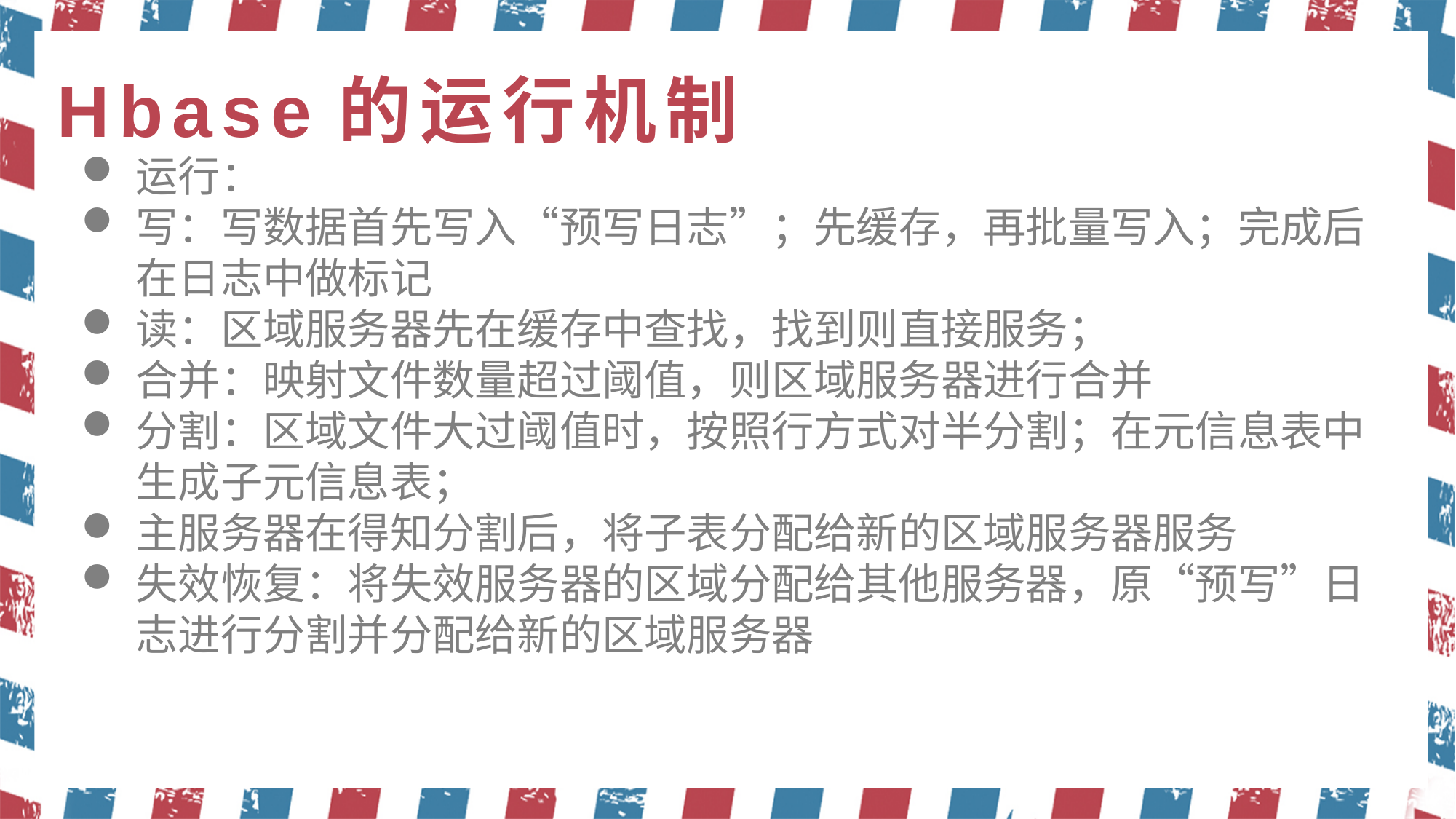

Hbase的运行机制
运行：
写：写数据首先写入“预写日志”；先缓存，再批量写入；完成后在日志中做标记
读：区域服务器先在缓存中查找，找到则直接服务；
合并：映射文件数量超过阈值，则区域服务器进行合并
分割：区域文件大过阈值时，按照行方式对半分割；在元信息表中生成子元信息表；
主服务器在得知分割后，将子表分配给新的区域服务器服务
失效恢复：将失效服务器的区域分配给其他服务器，原“预写”日志进行分割并分配给新的区域服务器